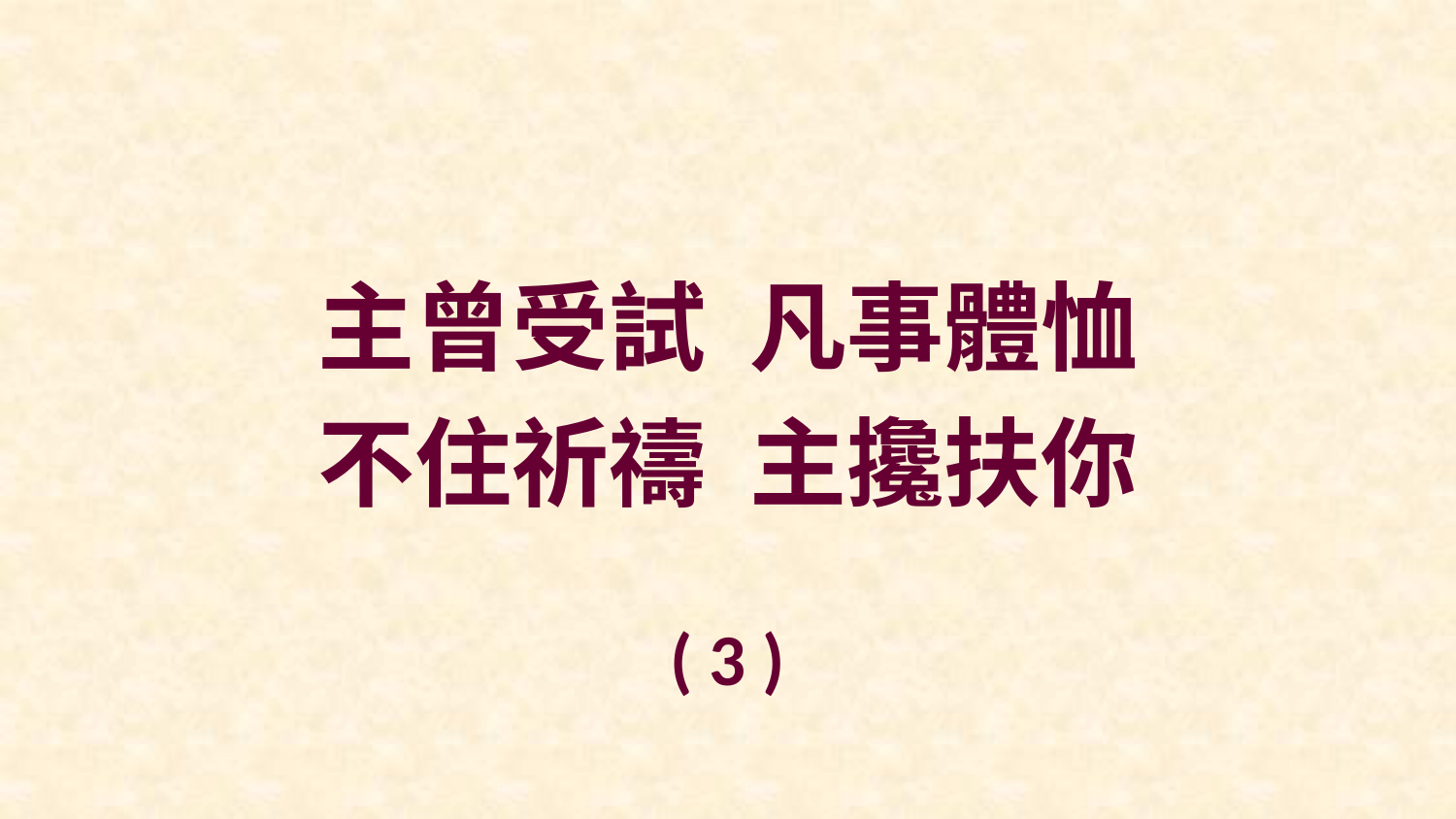

主曾受試  凡事體恤
不住祈禱  主攙扶你
( 3 )